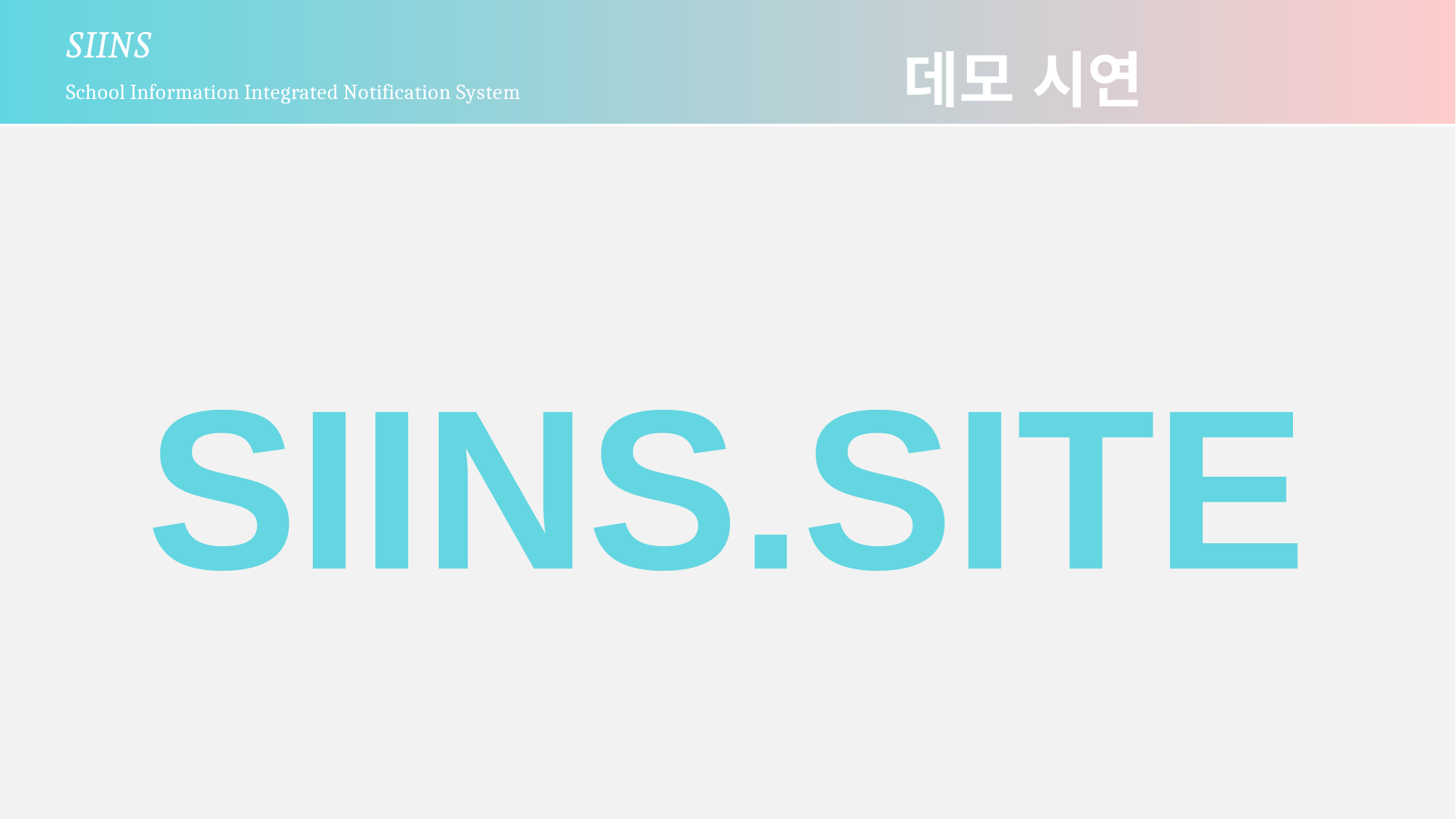

SIINS
School Information Integrated Notification System
데모 시연
SIINS.SITE